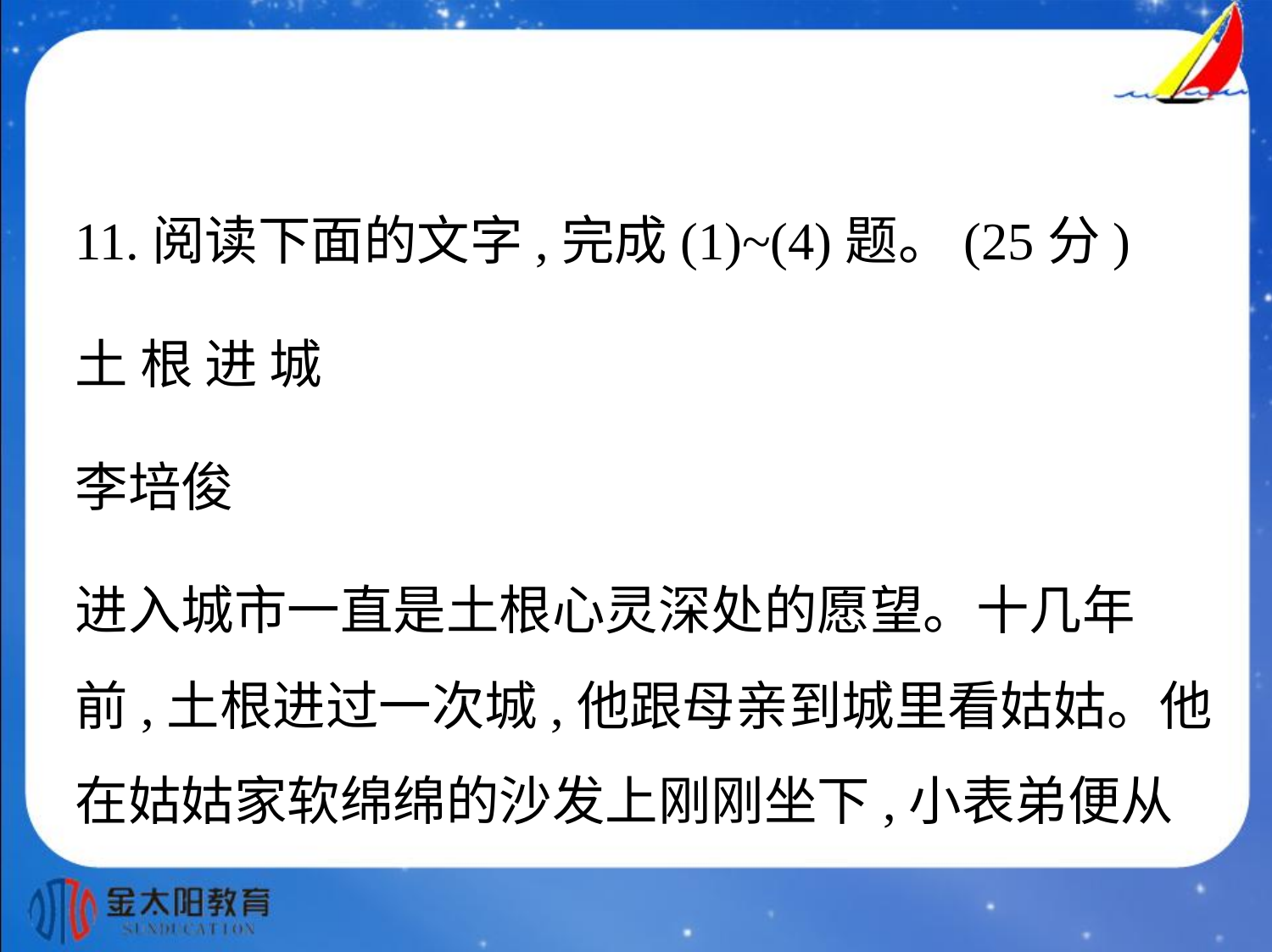

11.阅读下面的文字,完成(1)~(4)题。(25分)
土 根 进 城
李培俊
进入城市一直是土根心灵深处的愿望。十几年
前,土根进过一次城,他跟母亲到城里看姑姑。他
在姑姑家软绵绵的沙发上刚刚坐下,小表弟便从